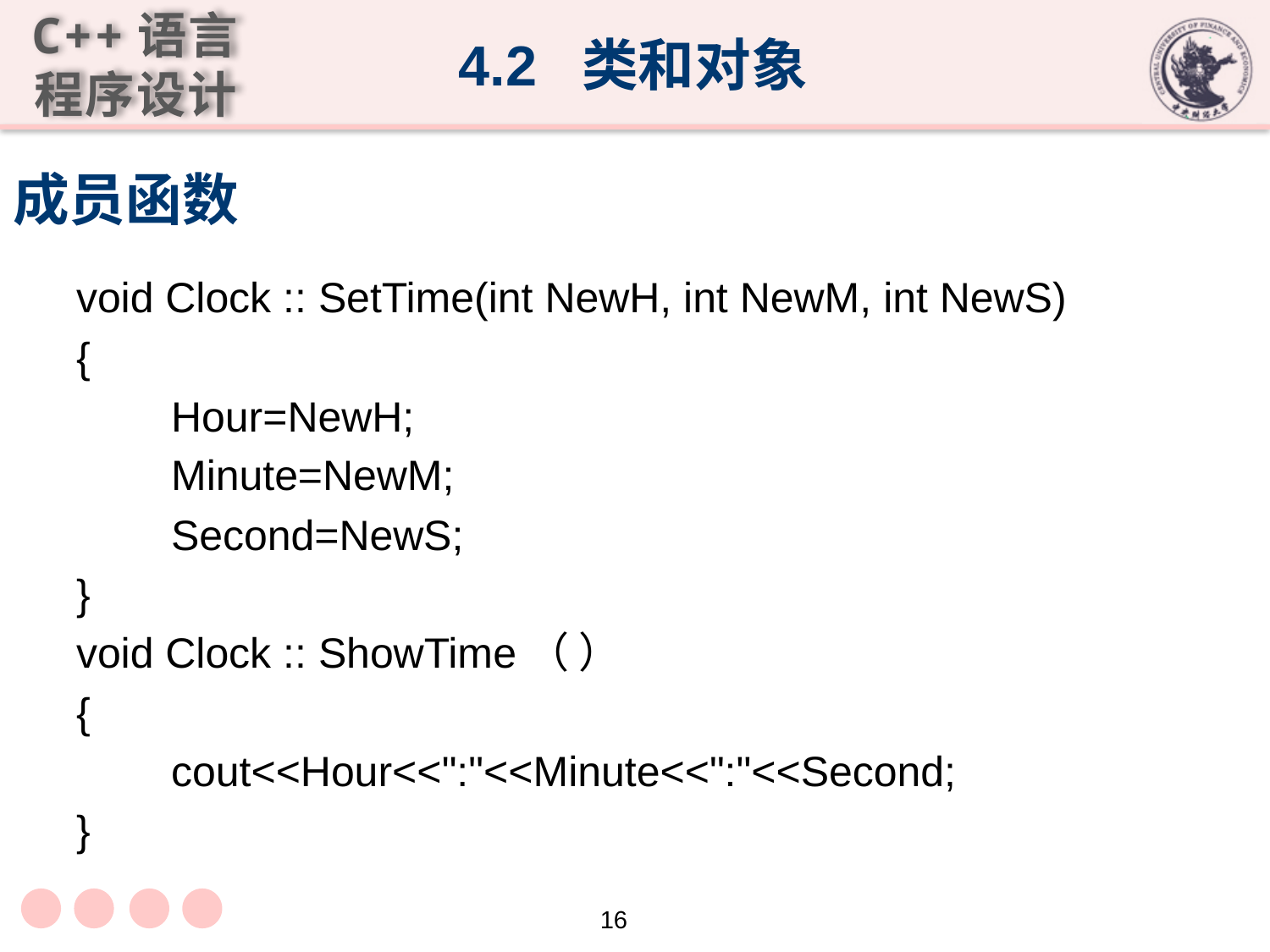

4.2  类和对象
# 成员函数
void Clock :: SetTime(int NewH, int NewM, int NewS)
{
        Hour=NewH;
        Minute=NewM;
        Second=NewS;
}
void Clock :: ShowTime（ ）
{
        cout<<Hour<<":"<<Minute<<":"<<Second;
}
16